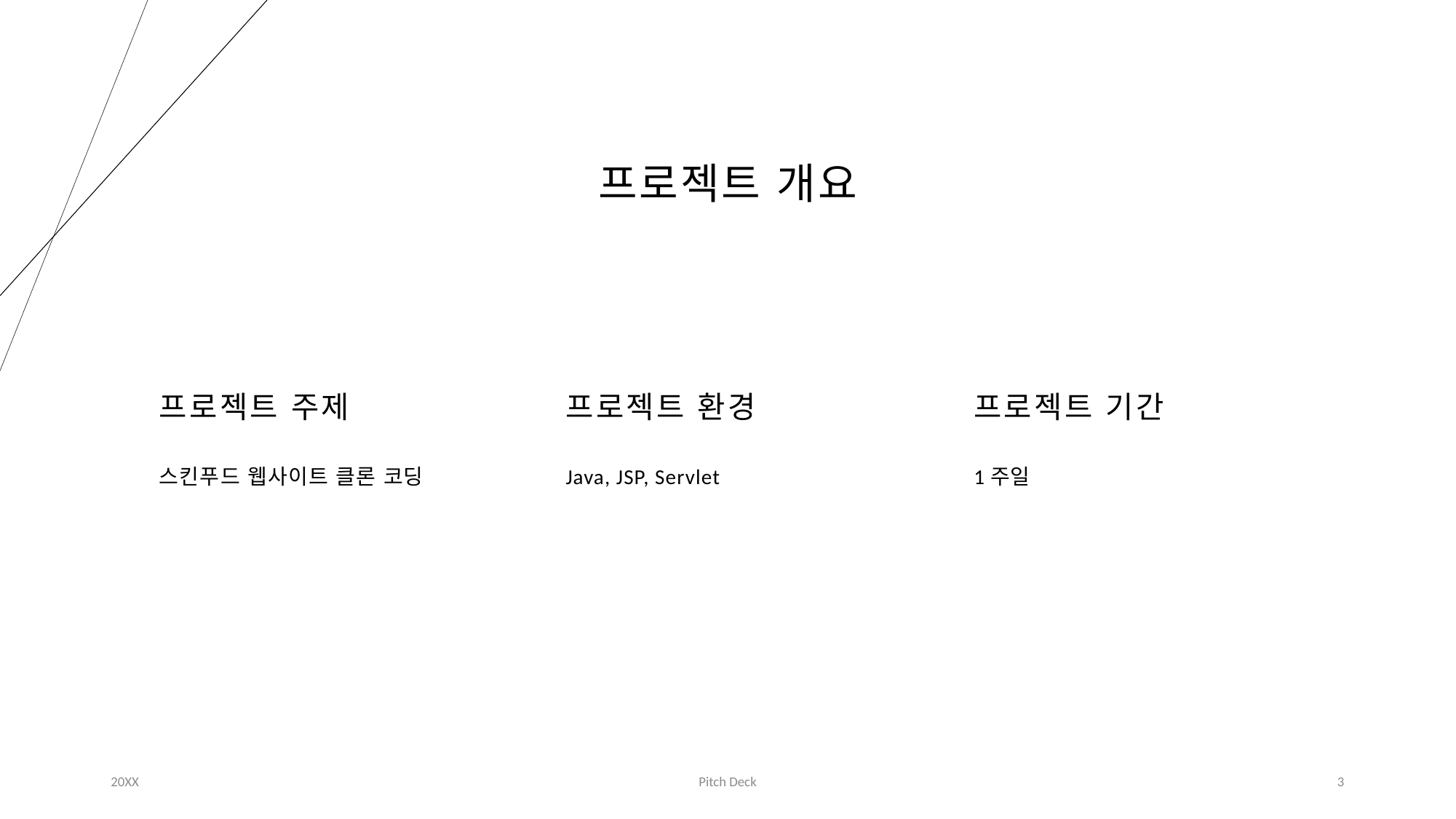

# 프로젝트 개요
프로젝트 주제
프로젝트 환경
프로젝트 기간
스킨푸드 웹사이트 클론 코딩
Java, JSP, Servlet
1주일

20XX
Pitch Deck
3